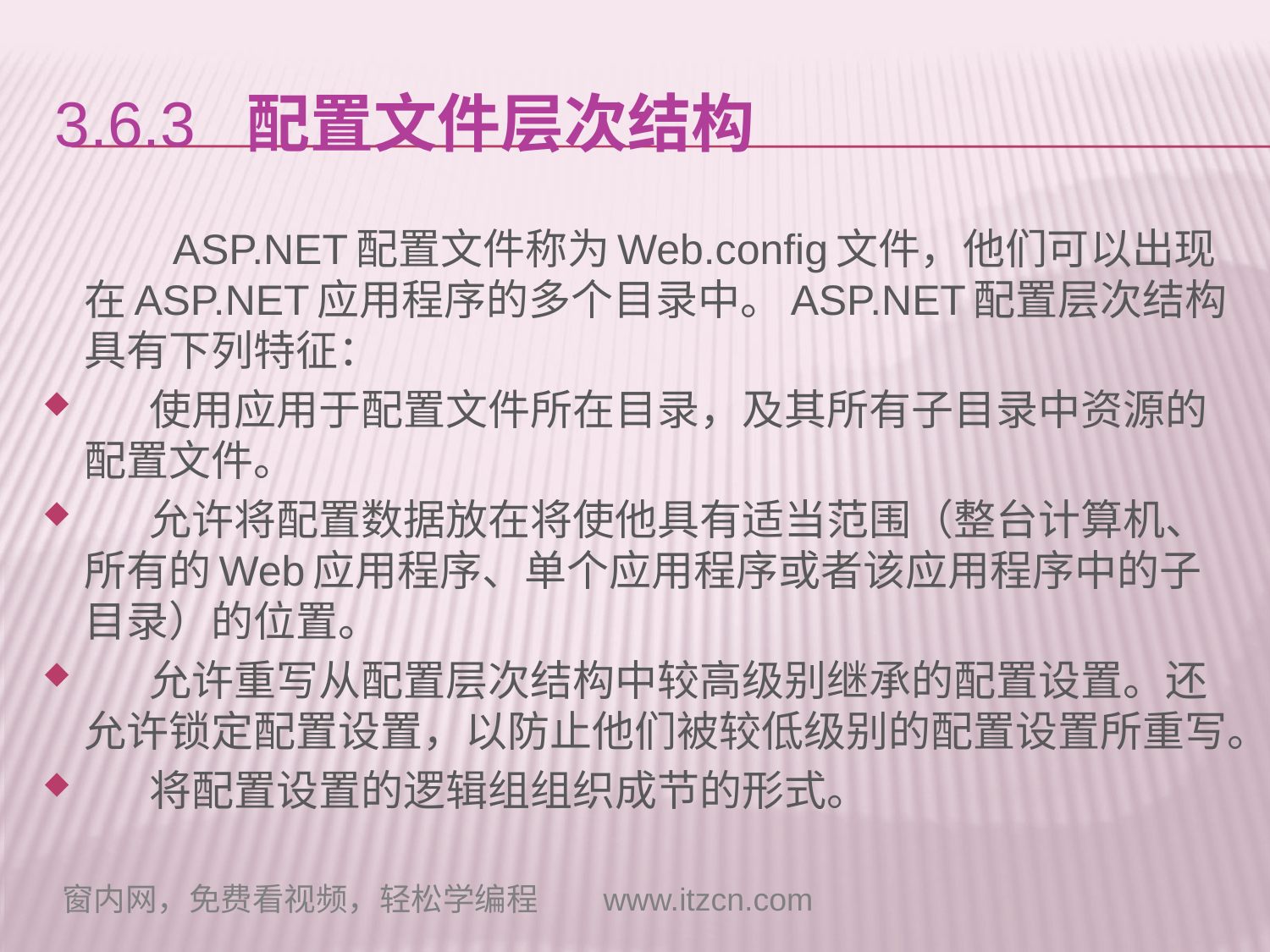

# 3.6.3  配置文件层次结构
           ASP.NET配置文件称为Web.config文件，他们可以出现在ASP.NET应用程序的多个目录中。ASP.NET配置层次结构具有下列特征：
      使用应用于配置文件所在目录，及其所有子目录中资源的配置文件。
      允许将配置数据放在将使他具有适当范围（整台计算机、所有的Web应用程序、单个应用程序或者该应用程序中的子目录）的位置。
      允许重写从配置层次结构中较高级别继承的配置设置。还允许锁定配置设置，以防止他们被较低级别的配置设置所重写。
      将配置设置的逻辑组组织成节的形式。